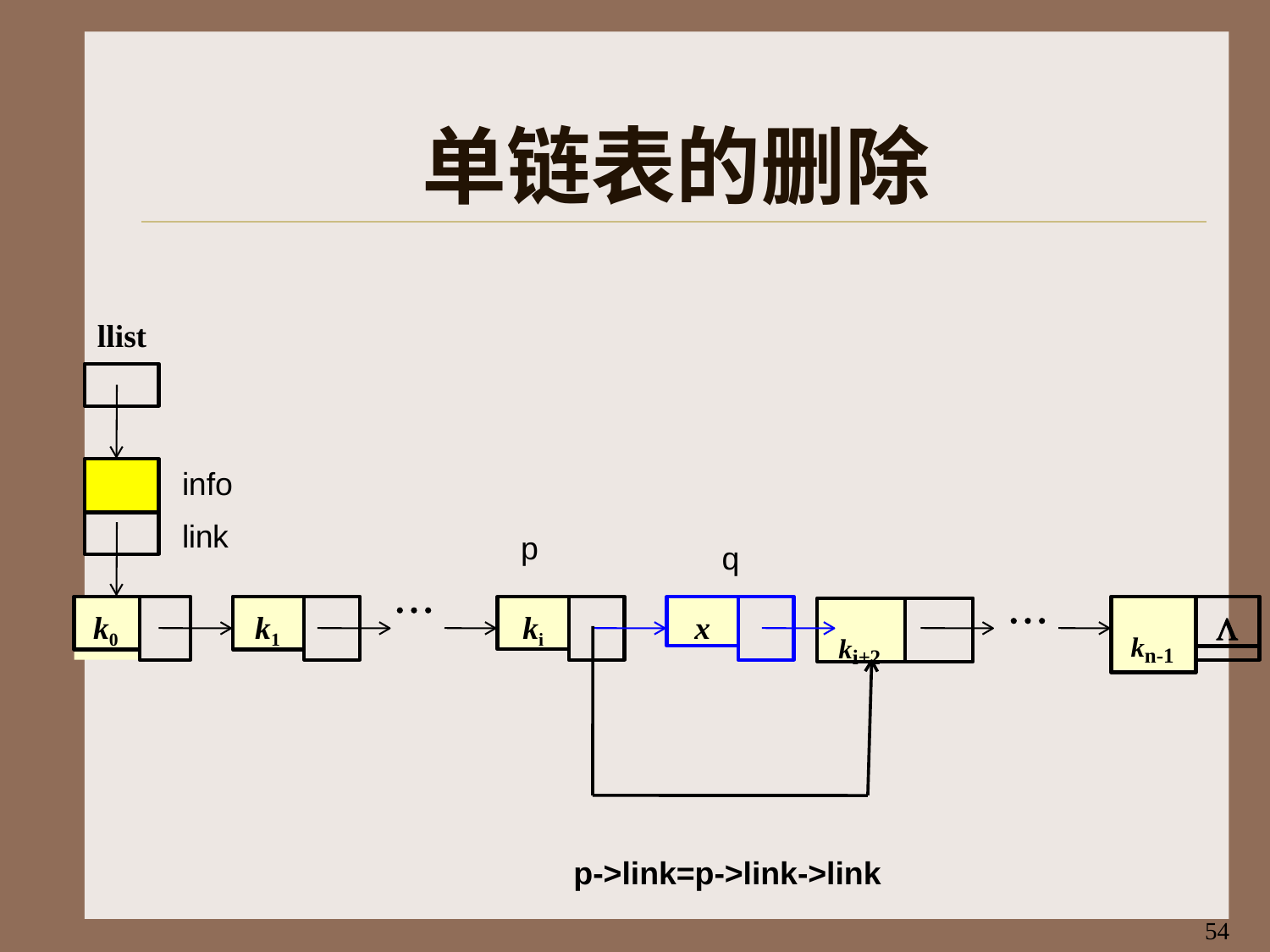

# 单链表的删除

llist

info  link

p
q
…

…

k0

k1

kn-1

Λ
ki
x

ki+2

p->link=p->link->link
54